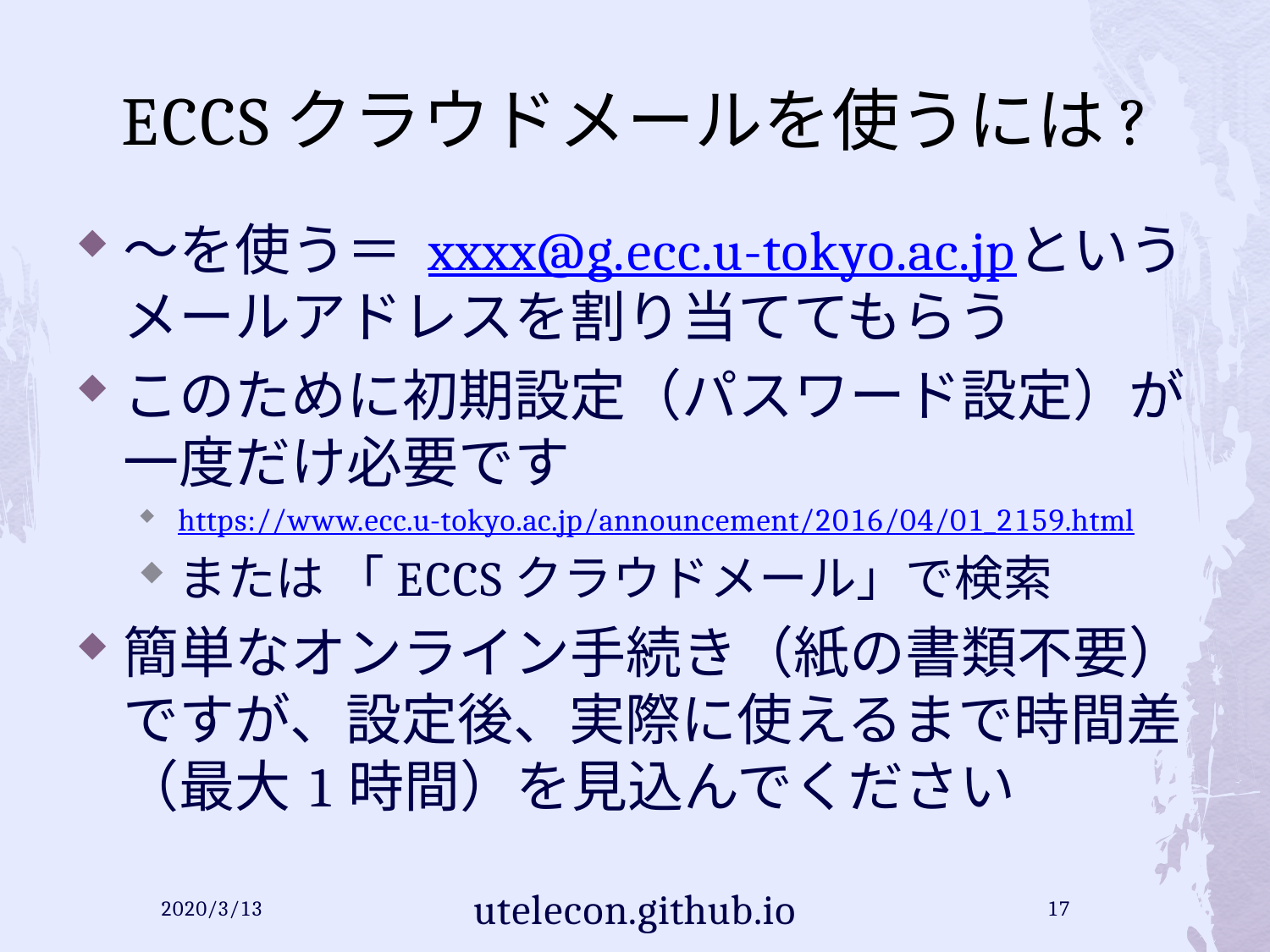

# ECCSクラウドメールを使うには?
～を使う＝ xxxx@g.ecc.u-tokyo.ac.jpというメールアドレスを割り当ててもらう
このために初期設定（パスワード設定）が一度だけ必要です
https://www.ecc.u-tokyo.ac.jp/announcement/2016/04/01_2159.html
または 「ECCSクラウドメール」で検索
簡単なオンライン手続き（紙の書類不要）ですが、設定後、実際に使えるまで時間差（最大1時間）を見込んでください

2020/3/13
utelecon.github.io
17